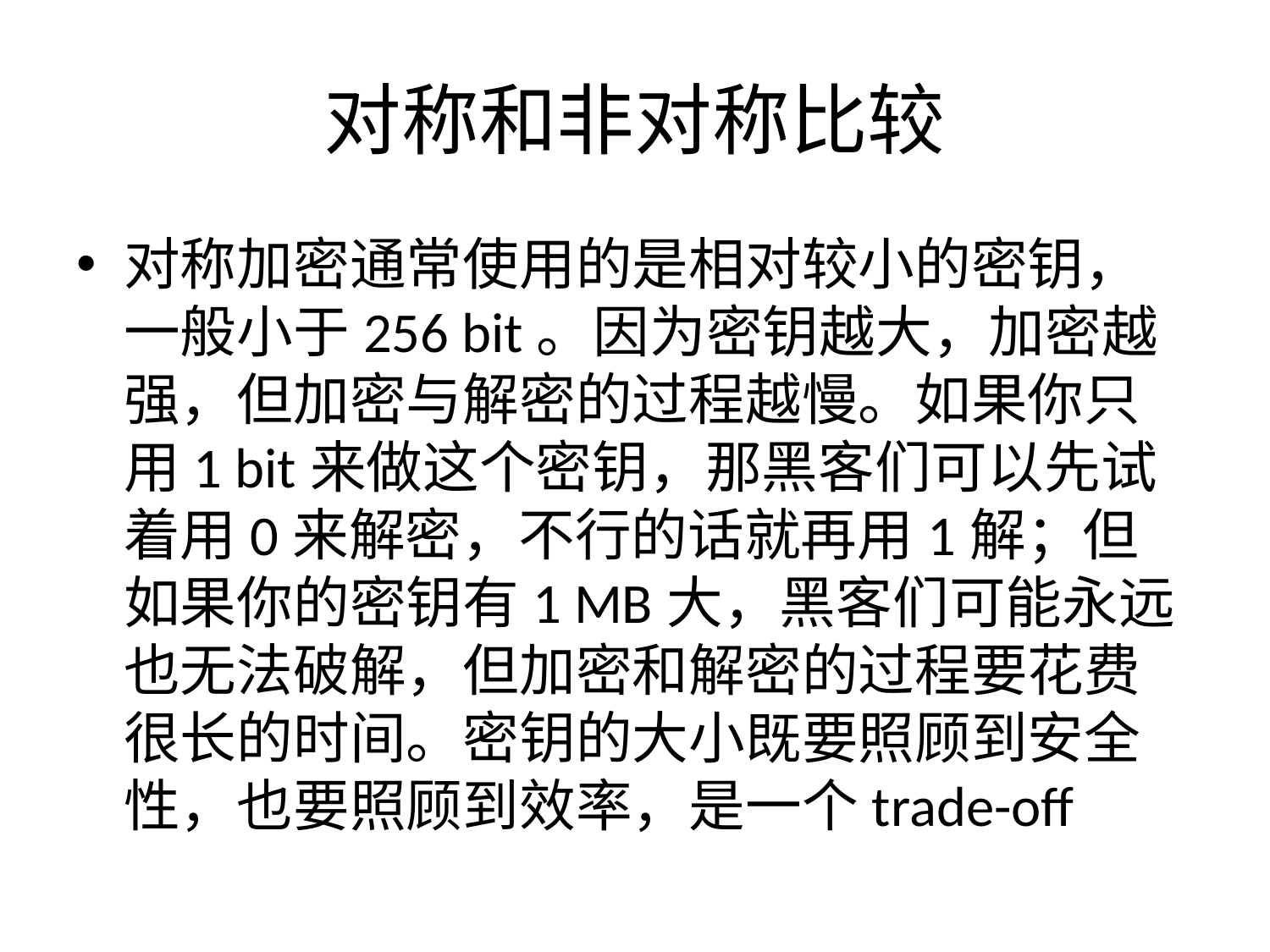

# 对称和非对称比较
对称加密通常使用的是相对较小的密钥，一般小于256 bit。因为密钥越大，加密越强，但加密与解密的过程越慢。如果你只用1 bit来做这个密钥，那黑客们可以先试着用0来解密，不行的话就再用1解；但如果你的密钥有1 MB大，黑客们可能永远也无法破解，但加密和解密的过程要花费很长的时间。密钥的大小既要照顾到安全性，也要照顾到效率，是一个trade-off